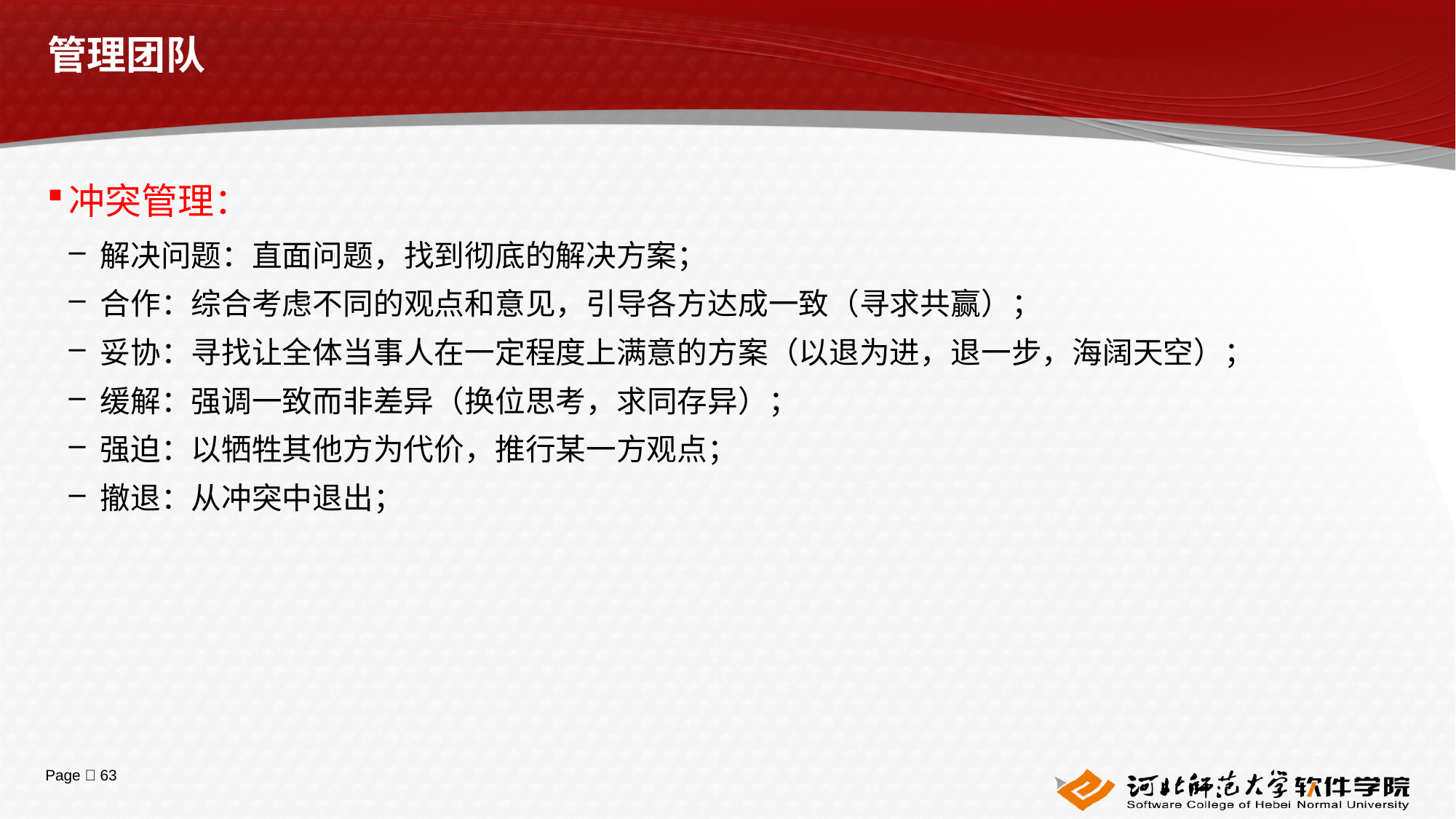

# 管理团队
冲突管理：
解决问题：直面问题，找到彻底的解决方案；
合作：综合考虑不同的观点和意见，引导各方达成一致（寻求共赢）；
妥协：寻找让全体当事人在一定程度上满意的方案（以退为进，退一步，海阔天空）；
缓解：强调一致而非差异（换位思考，求同存异）；
强迫：以牺牲其他方为代价，推行某一方观点；
撤退：从冲突中退出；